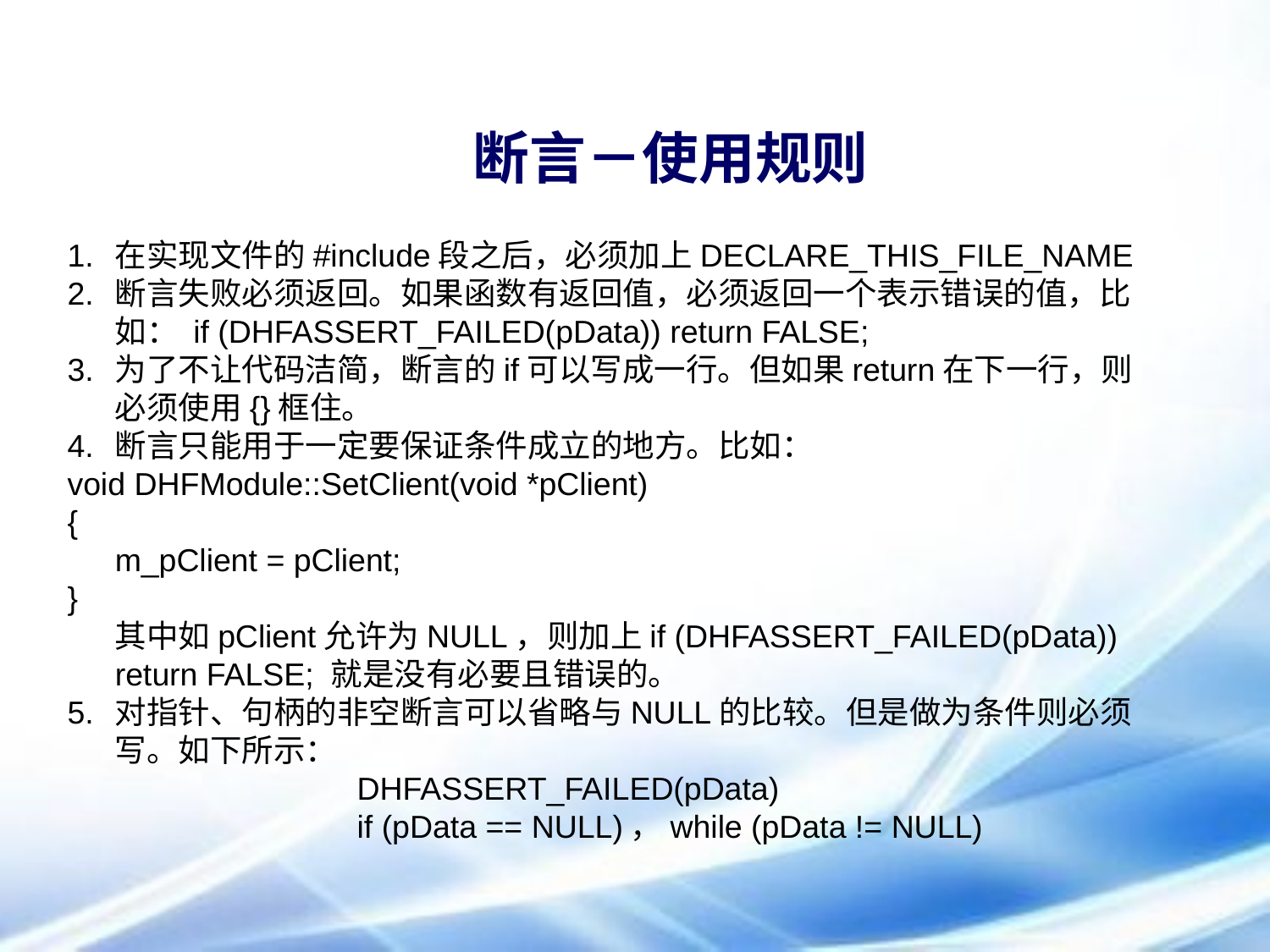

# 断言－使用规则
在实现文件的#include段之后，必须加上DECLARE_THIS_FILE_NAME
断言失败必须返回。如果函数有返回值，必须返回一个表示错误的值，比如： if (DHFASSERT_FAILED(pData)) return FALSE;
为了不让代码洁简，断言的if可以写成一行。但如果return在下一行，则必须使用{}框住。
断言只能用于一定要保证条件成立的地方。比如：
void DHFModule::SetClient(void *pClient)
{
	m_pClient = pClient;
}
其中如pClient允许为NULL，则加上if (DHFASSERT_FAILED(pData)) return FALSE; 就是没有必要且错误的。
对指针、句柄的非空断言可以省略与NULL的比较。但是做为条件则必须写。如下所示：
    DHFASSERT_FAILED(pData)
    if (pData == NULL)，while (pData != NULL)